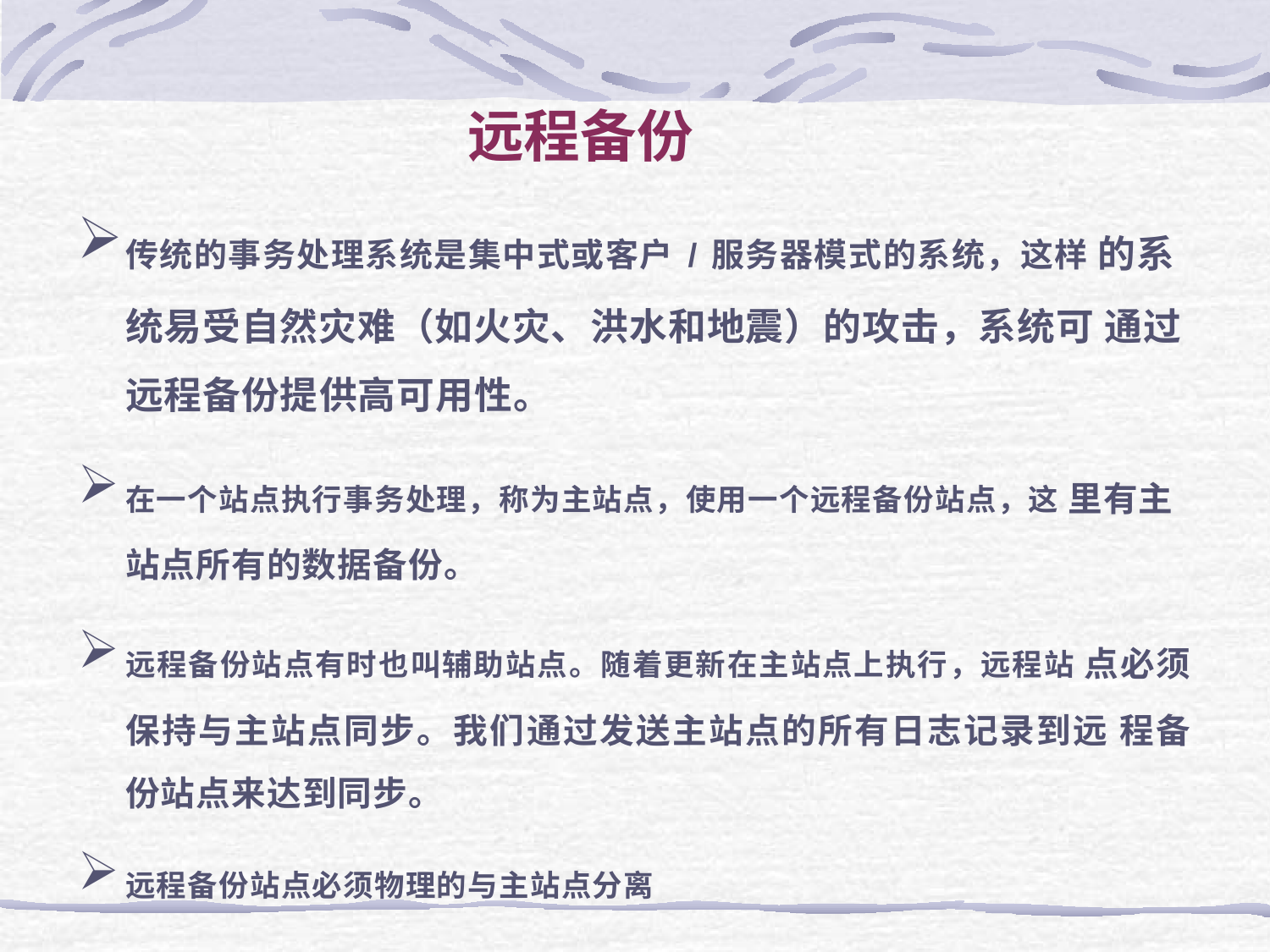

# 远程备份
传统的事务处理系统是集中式或客户/服务器模式的系统，这样 的系统易受自然灾难（如火灾、洪水和地震）的攻击，系统可 通过远程备份提供高可用性。
在一个站点执行事务处理，称为主站点，使用一个远程备份站点，这 里有主站点所有的数据备份。
远程备份站点有时也叫辅助站点。随着更新在主站点上执行，远程站 点必须保持与主站点同步。我们通过发送主站点的所有日志记录到远 程备份站点来达到同步。

远程备份站点必须物理的与主站点分离